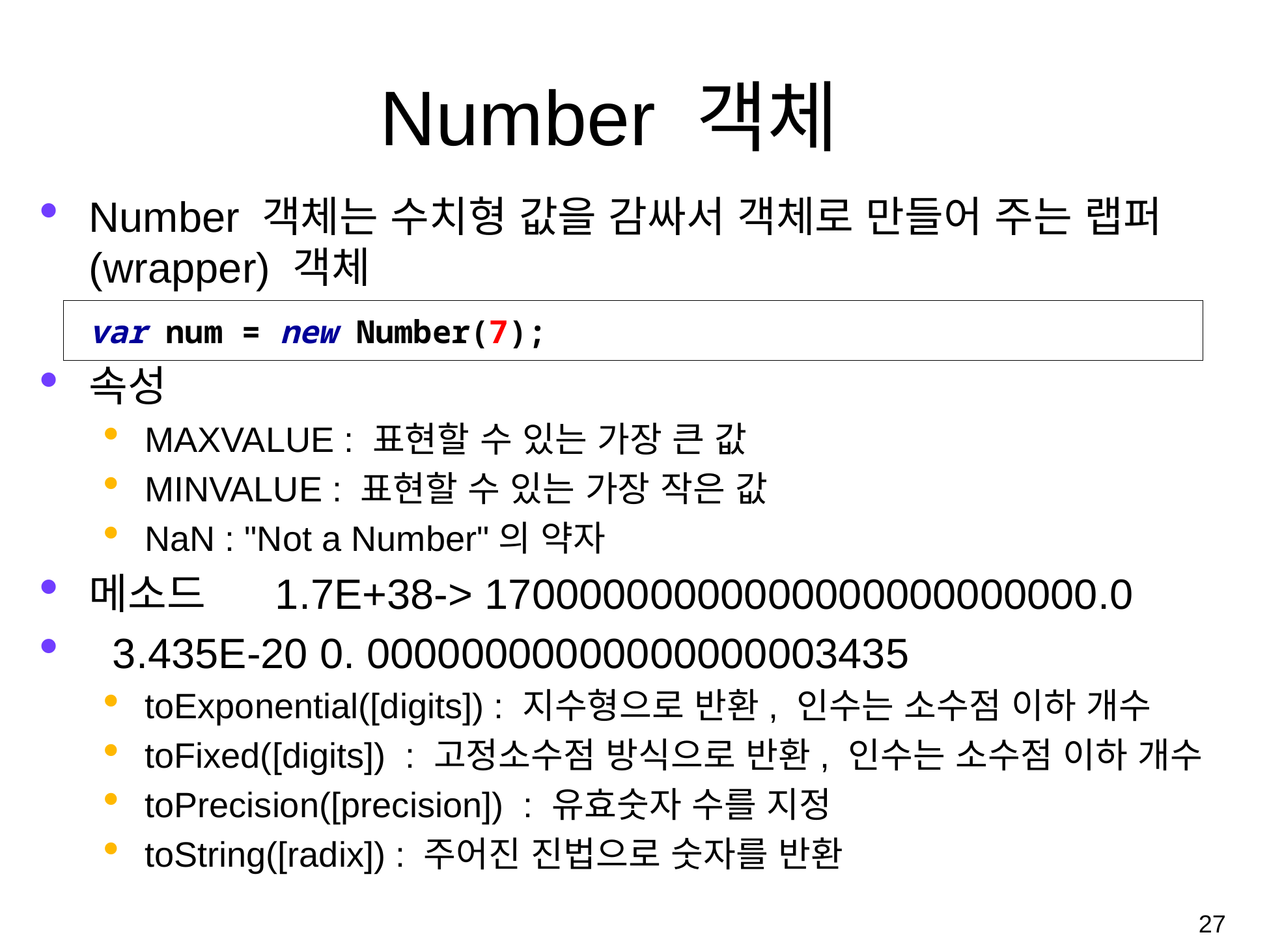

# Number 객체
Number 객체는 수치형 값을 감싸서 객체로 만들어 주는 랩퍼(wrapper) 객체

속성
MAXVALUE : 표현할 수 있는 가장 큰 값
MINVALUE : 표현할 수 있는 가장 작은 값
NaN : "Not a Number"의 약자
메소드     1.7E+38-> 17000000000000000000000000.0
  3.435E-20 0. 00000000000000000003435
toExponential([digits]) : 지수형으로 반환, 인수는 소수점 이하 개수
toFixed([digits])  : 고정소수점 방식으로 반환, 인수는 소수점 이하 개수
toPrecision([precision])  : 유효숫자 수를 지정
toString([radix]) : 주어진 진법으로 숫자를 반환

var num = new Number(7);
27